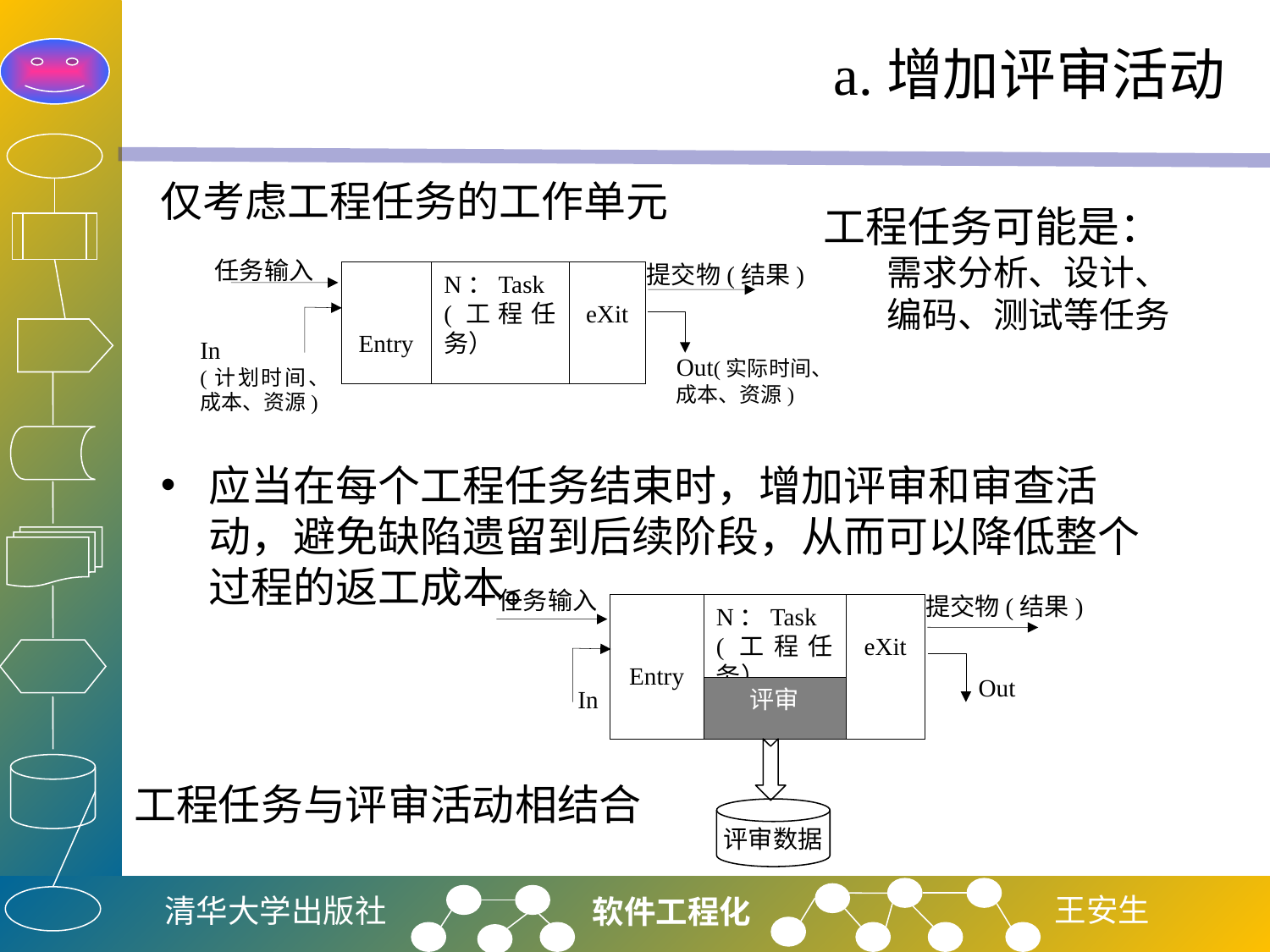

# a.增加评审活动
仅考虑工程任务的工作单元
工程任务可能是：
需求分析、设计、
编码、测试等任务

任务输入
提交物(结果)
N：Task
(工程任务）

Entry

eXit

In
(计划时间、成本、资源)
Out(实际时间、成本、资源)

应当在每个工程任务结束时，增加评审和审查活动，避免缺陷遗留到后续阶段，从而可以降低整个过程的返工成本。

任务输入
提交物(结果)

Entry
N：Task
(工程任务）

eXit

Out
In
评审

评审数据
工程任务与评审活动相结合